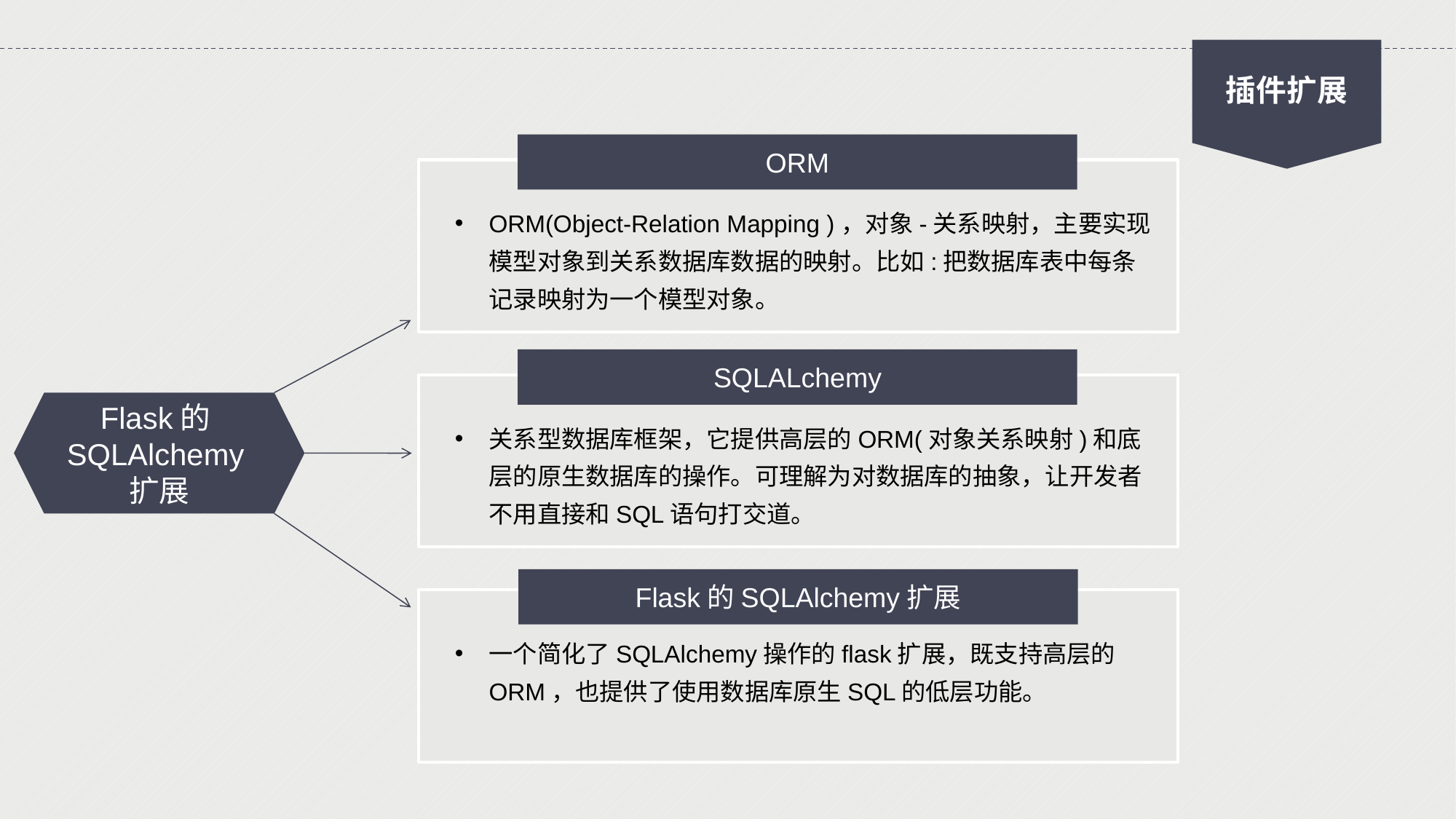

插件扩展
ORM

ORM(Object-Relation Mapping )，对象-关系映射，主要实现模型对象到关系数据库数据的映射。比如:把数据库表中每条记录映射为一个模型对象。
SQLALchemy

Flask的SQLAlchemy扩展
关系型数据库框架，它提供高层的ORM(对象关系映射)和底层的原生数据库的操作。可理解为对数据库的抽象，让开发者不用直接和SQL语句打交道。
Flask的SQLAlchemy扩展

一个简化了SQLAlchemy操作的flask扩展，既支持高层的ORM，也提供了使用数据库原生SQL的低层功能。